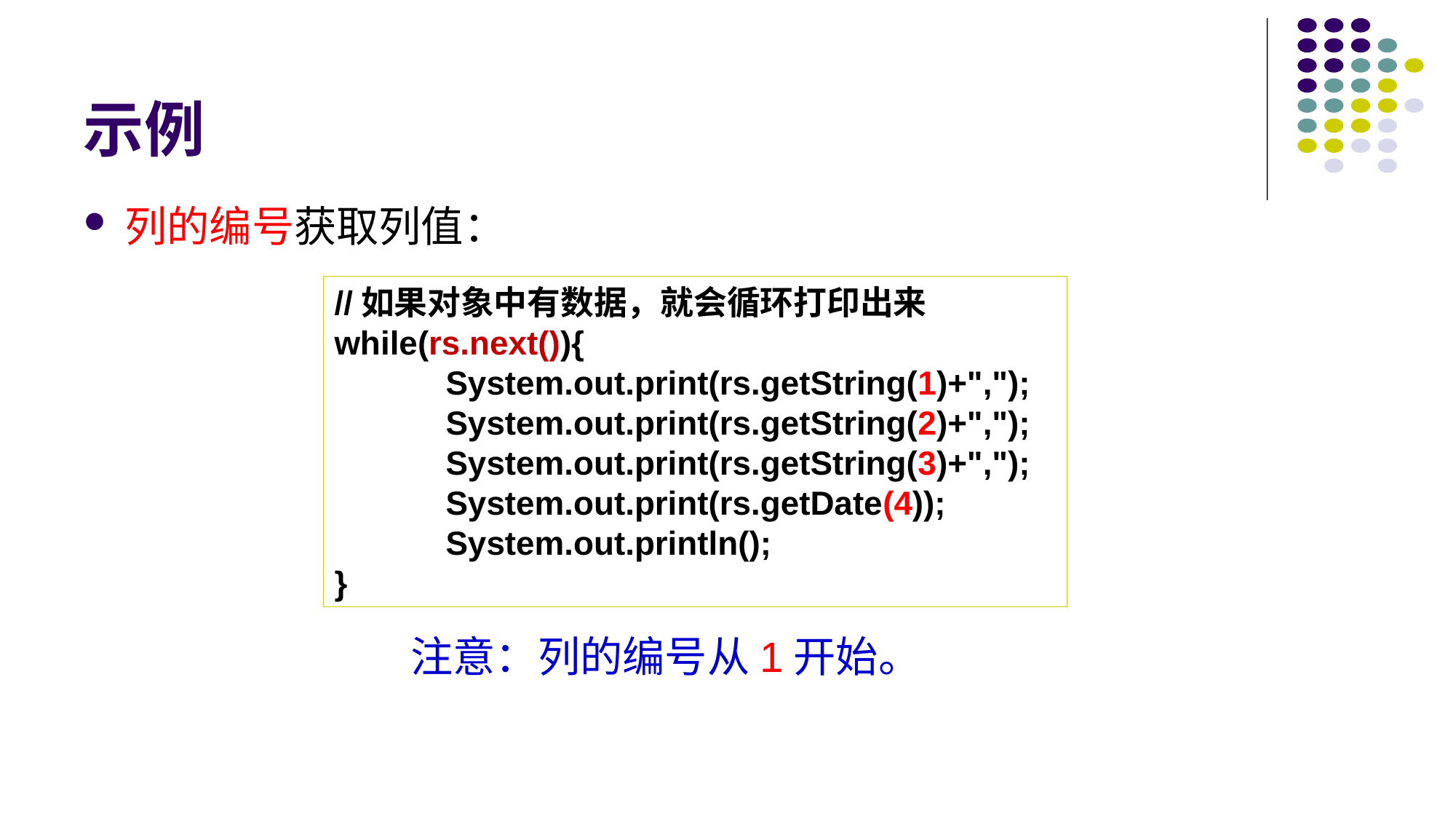

# 示例
列的编号获取列值：
//如果对象中有数据，就会循环打印出来
while(rs.next()){
            System.out.print(rs.getString(1)+",");
            System.out.print(rs.getString(2)+",");
            System.out.print(rs.getString(3)+",");
            System.out.print(rs.getDate(4));
            System.out.println();
}
注意：列的编号从1开始。
31